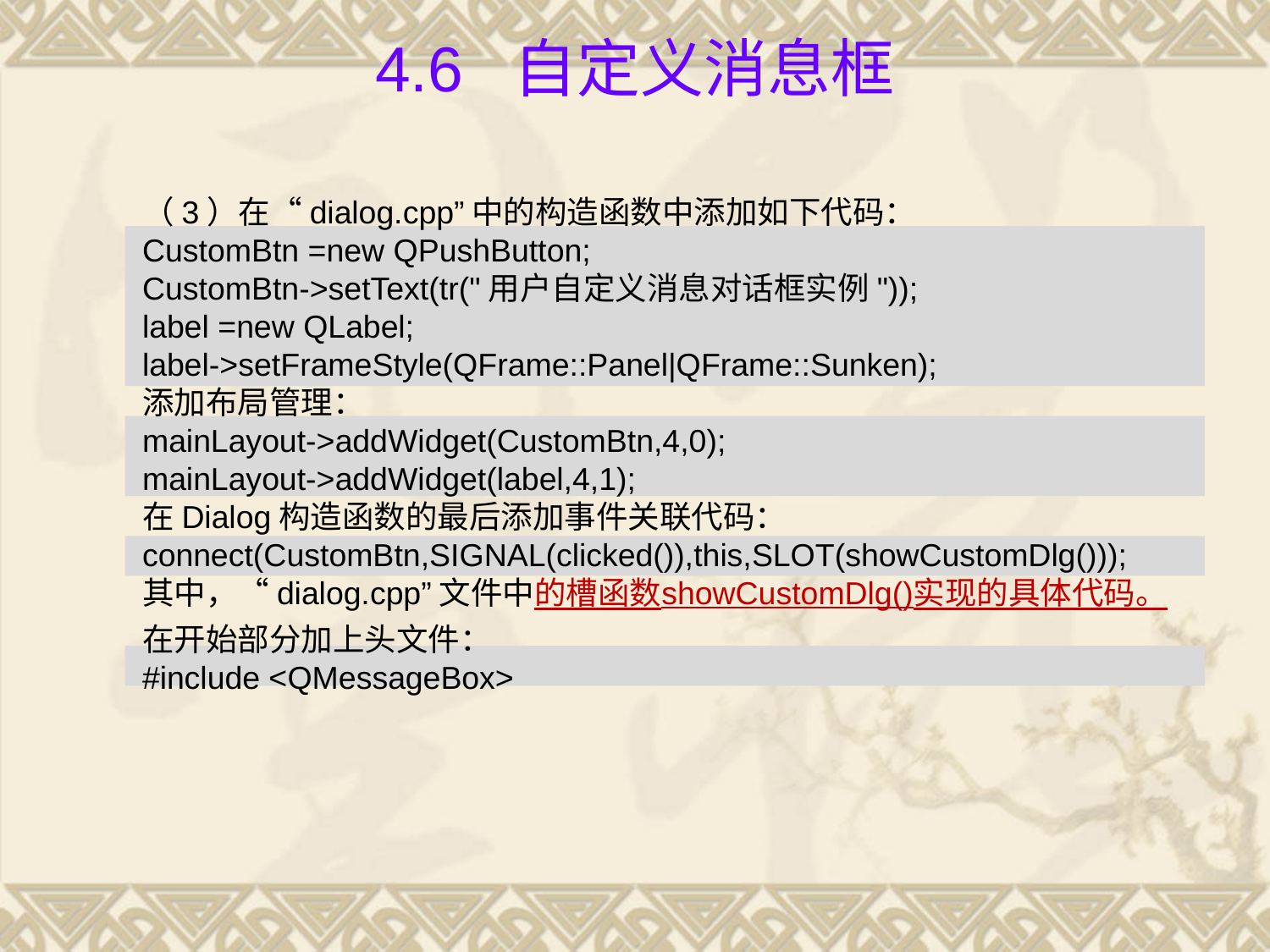

# 4.6  自定义消息框
（3）在“dialog.cpp”中的构造函数中添加如下代码：
CustomBtn =new QPushButton;
CustomBtn->setText(tr("用户自定义消息对话框实例"));
label =new QLabel;
label->setFrameStyle(QFrame::Panel|QFrame::Sunken);
添加布局管理：
mainLayout->addWidget(CustomBtn,4,0);
mainLayout->addWidget(label,4,1);
在Dialog构造函数的最后添加事件关联代码：
connect(CustomBtn,SIGNAL(clicked()),this,SLOT(showCustomDlg()));
其中，“dialog.cpp”文件中的槽函数showCustomDlg()实现的具体代码。
在开始部分加上头文件：
#include <QMessageBox>